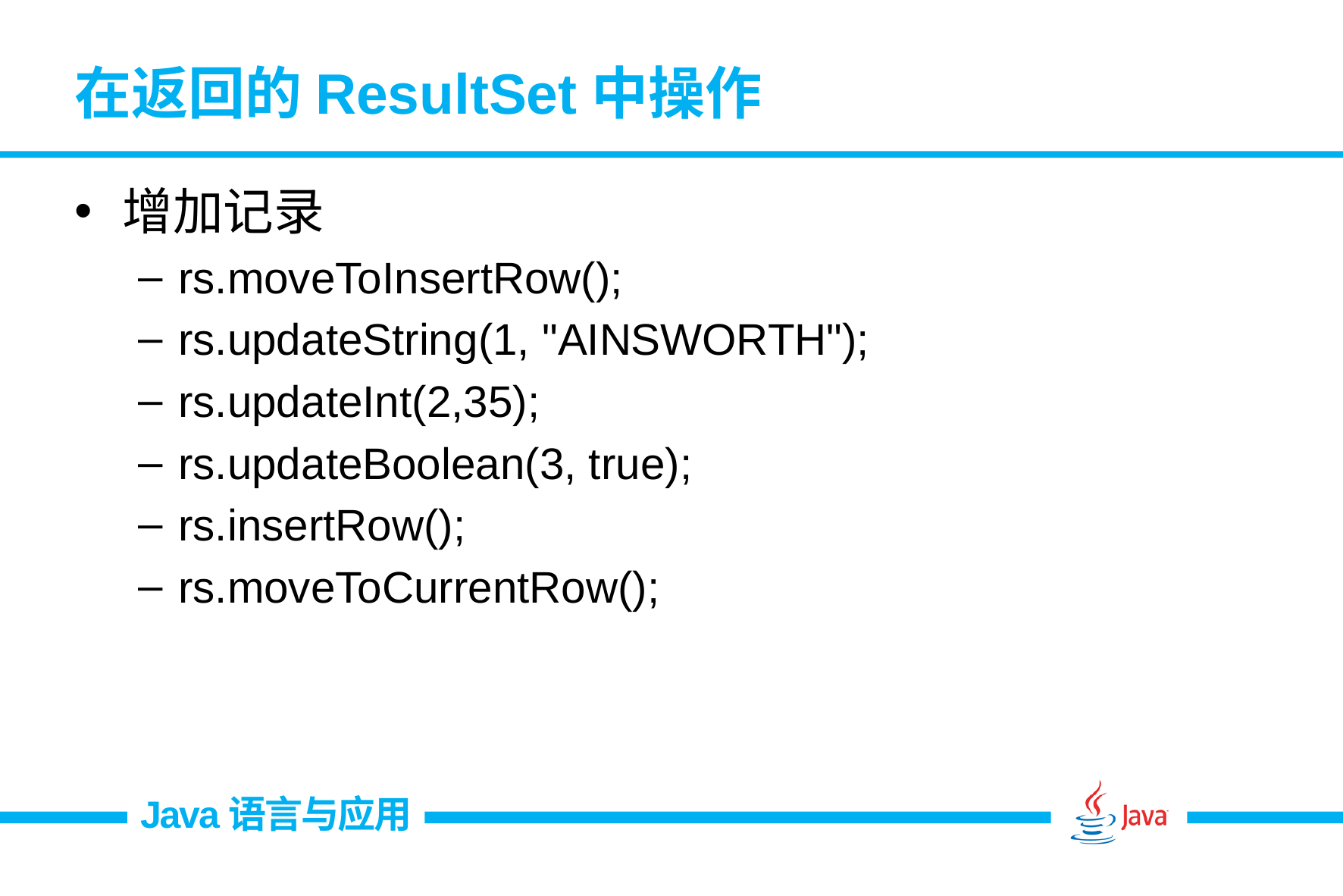

# 在返回的ResultSet中操作
增加记录
rs.moveToInsertRow();
rs.updateString(1, "AINSWORTH");
rs.updateInt(2,35);
rs.updateBoolean(3, true);
rs.insertRow();
rs.moveToCurrentRow();